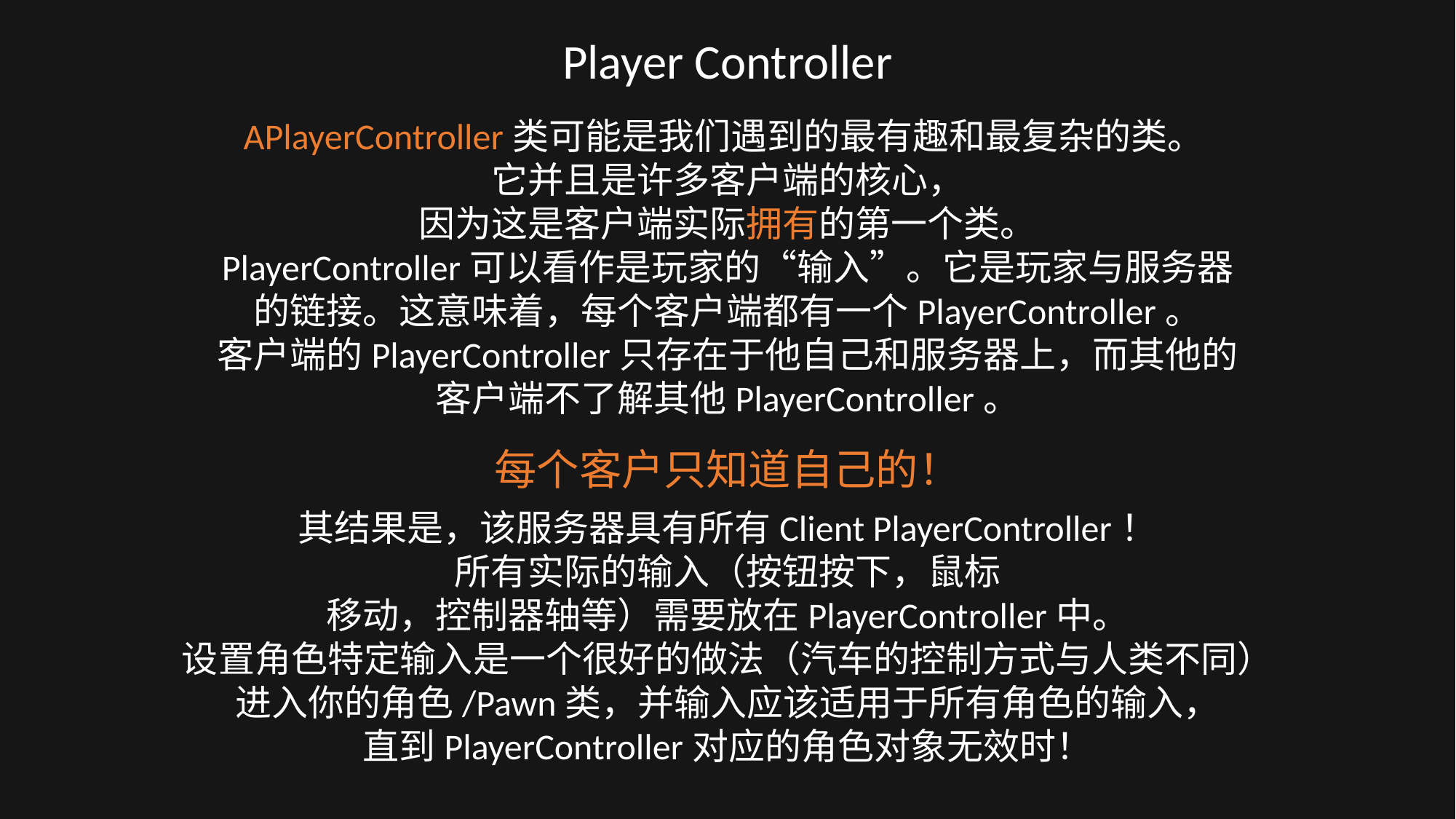

Player Controller
APlayerController类可能是我们遇到的最有趣和最复杂的类。
它并且是许多客户端的核心，
因为这是客户端实际拥有的第一个类。
PlayerController可以看作是玩家的“输入”。它是玩家与服务器
的链接。这意味着，每个客户端都有一个PlayerController。
客户端的PlayerController只存在于他自己和服务器上，而其他的
客户端不了解其他PlayerController。
每个客户只知道自己的！
其结果是，该服务器具有所有Client PlayerController！
所有实际的输入（按钮按下，鼠标
移动，控制器轴等）需要放在PlayerController中。
设置角色特定输入是一个很好的做法（汽车的控制方式与人类不同）
进入你的角色/Pawn类，并输入应该适用于所有角色的输入，
直到PlayerController对应的角色对象无效时！